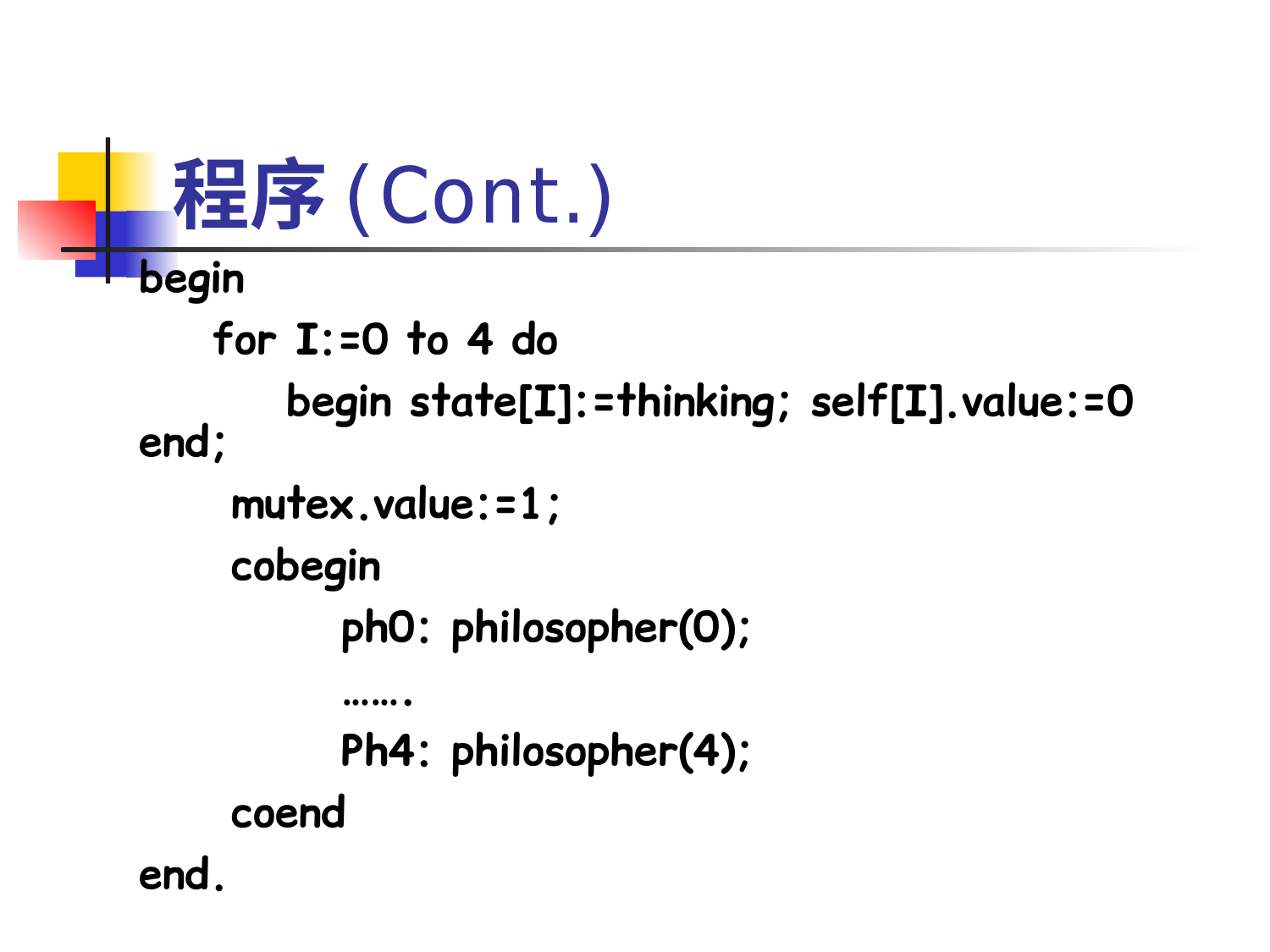

# 程序(Cont.)
begin
    for I:=0 to 4 do
        begin state[I]:=thinking; self[I].value:=0 end;
     mutex.value:=1;
     cobegin
           ph0: philosopher(0);
           …….
           Ph4: philosopher(4);
     coend
end.